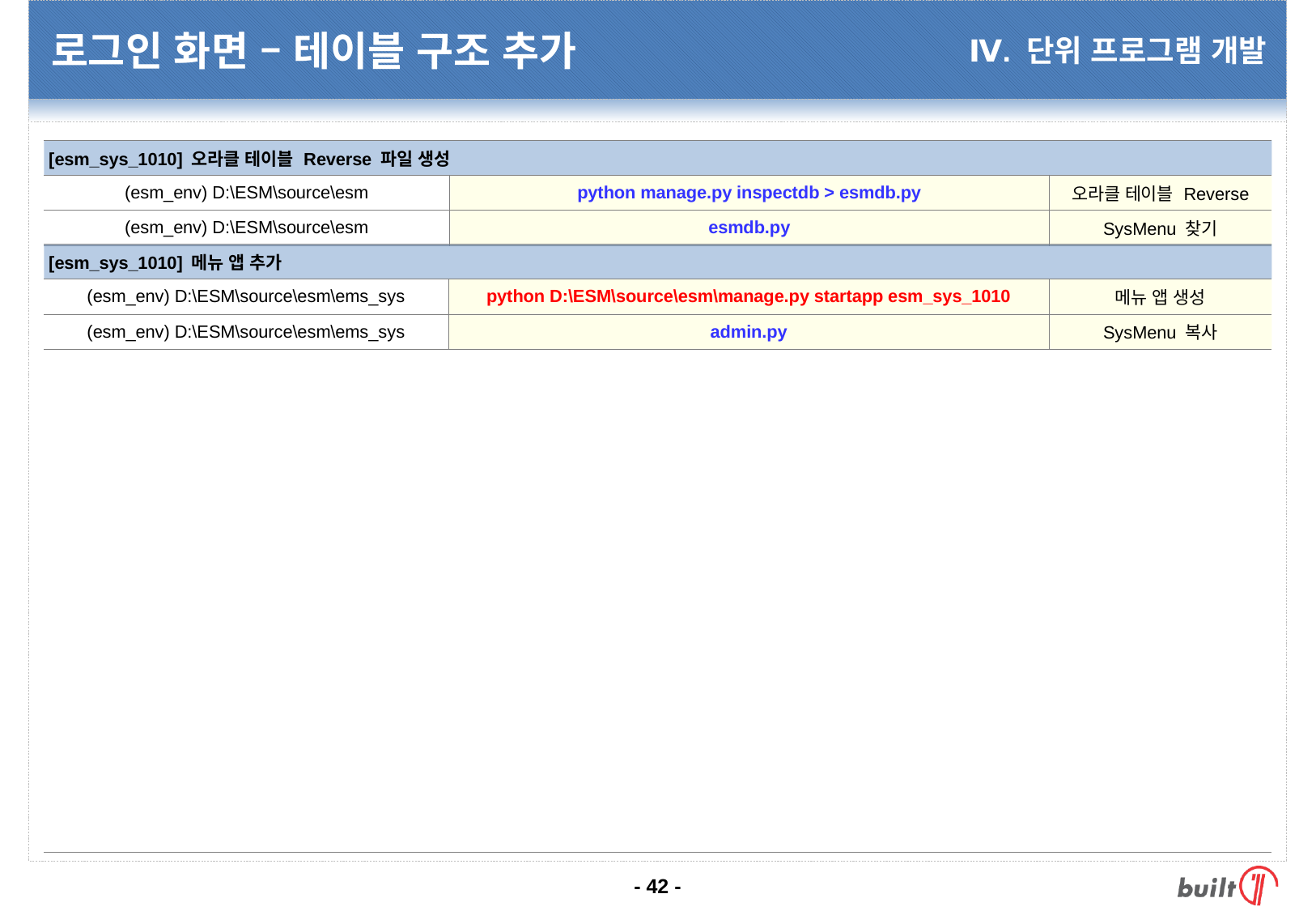

# 로그인 화면 – 테이블 구조 추가
Ⅳ. 단위 프로그램 개발
| [esm\_sys\_1010] 오라클 테이블 Reverse 파일 생성 |  |  |
| --- | --- | --- |
| (esm\_env) D:\ESM\source\esm | python manage.py inspectdb > esmdb.py | 오라클 테이블 Reverse |
| (esm\_env) D:\ESM\source\esm | esmdb.py | SysMenu 찾기 |
| [esm\_sys\_1010] 메뉴 앱 추가 |  |  |
| --- | --- | --- |
| (esm\_env) D:\ESM\source\esm\ems\_sys | python D:\ESM\source\esm\manage.py startapp esm\_sys\_1010 | 메뉴 앱 생성 |
| (esm\_env) D:\ESM\source\esm\ems\_sys | admin.py | SysMenu 복사 |
|  |  |  |